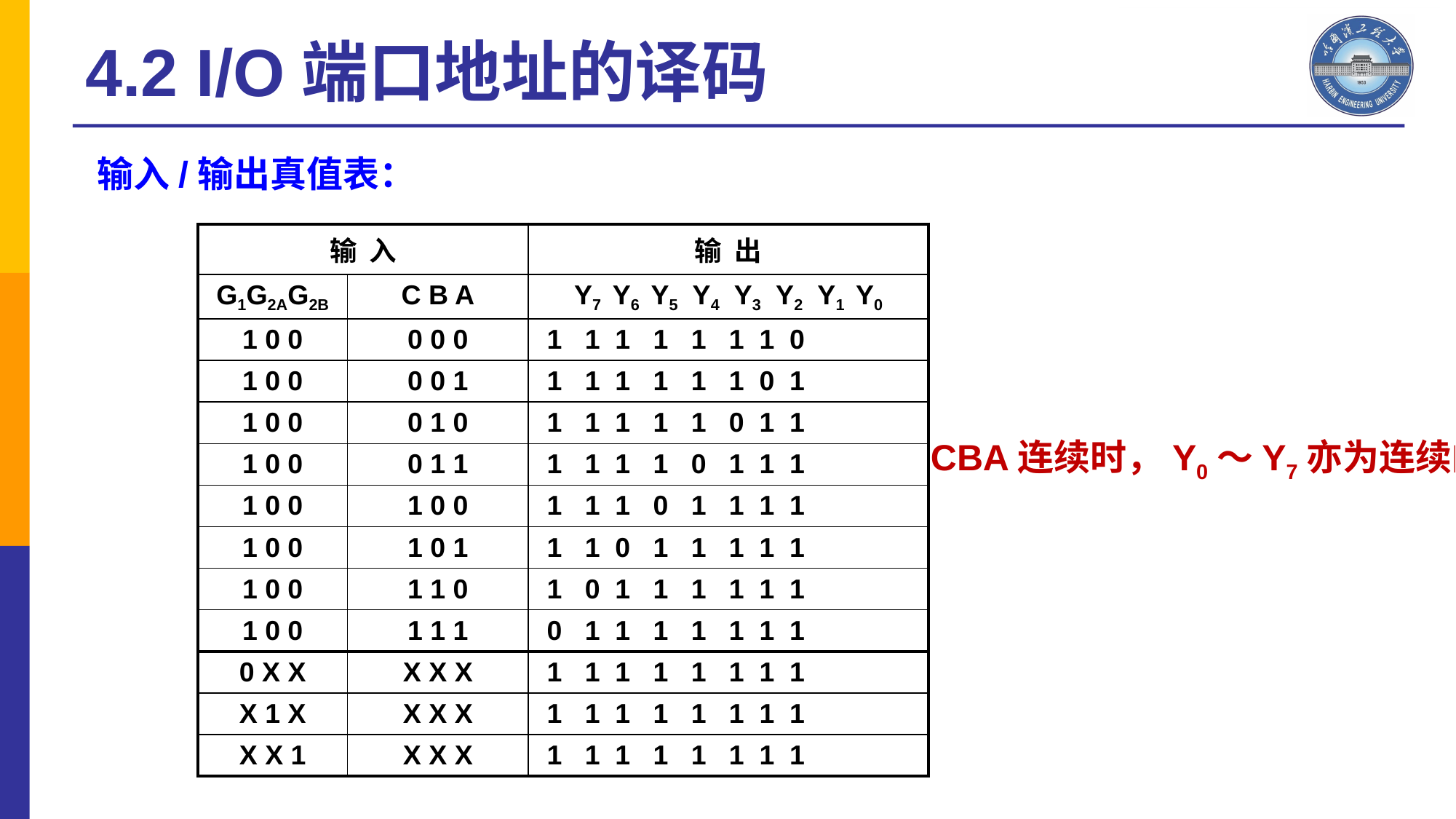

4.2 I/O端口地址的译码

输入/输出真值表：
| 输 入 |  | 输 出 |
| --- | --- | --- |
| G1G2AG2B | C B A | Y7 Y6 Y5 Y4 Y3 Y2 Y1 Y0 |
| 1 0 0 | 0 0 0 | 1 1 1 1 1 1 1 0 |
| 1 0 0 | 0 0 1 | 1 1 1 1 1 1 0 1 |
| 1 0 0 | 0 1 0 | 1 1 1 1 1 0 1 1 |
| 1 0 0 | 0 1 1 | 1 1 1 1 0 1 1 1 |
| 1 0 0 | 1 0 0 | 1 1 1 0 1 1 1 1 |
| 1 0 0 | 1 0 1 | 1 1 0 1 1 1 1 1 |
| 1 0 0 | 1 1 0 | 1 0 1 1 1 1 1 1 |
| 1 0 0 | 1 1 1 | 0 1 1 1 1 1 1 1 |
| 0 X X | X X X | 1 1 1 1 1 1 1 1 |
| X 1 X | X X X | 1 1 1 1 1 1 1 1 |
| X X 1 | X X X | 1 1 1 1 1 1 1 1 |

  CBA连续时，Y0～Y7亦为连续的。